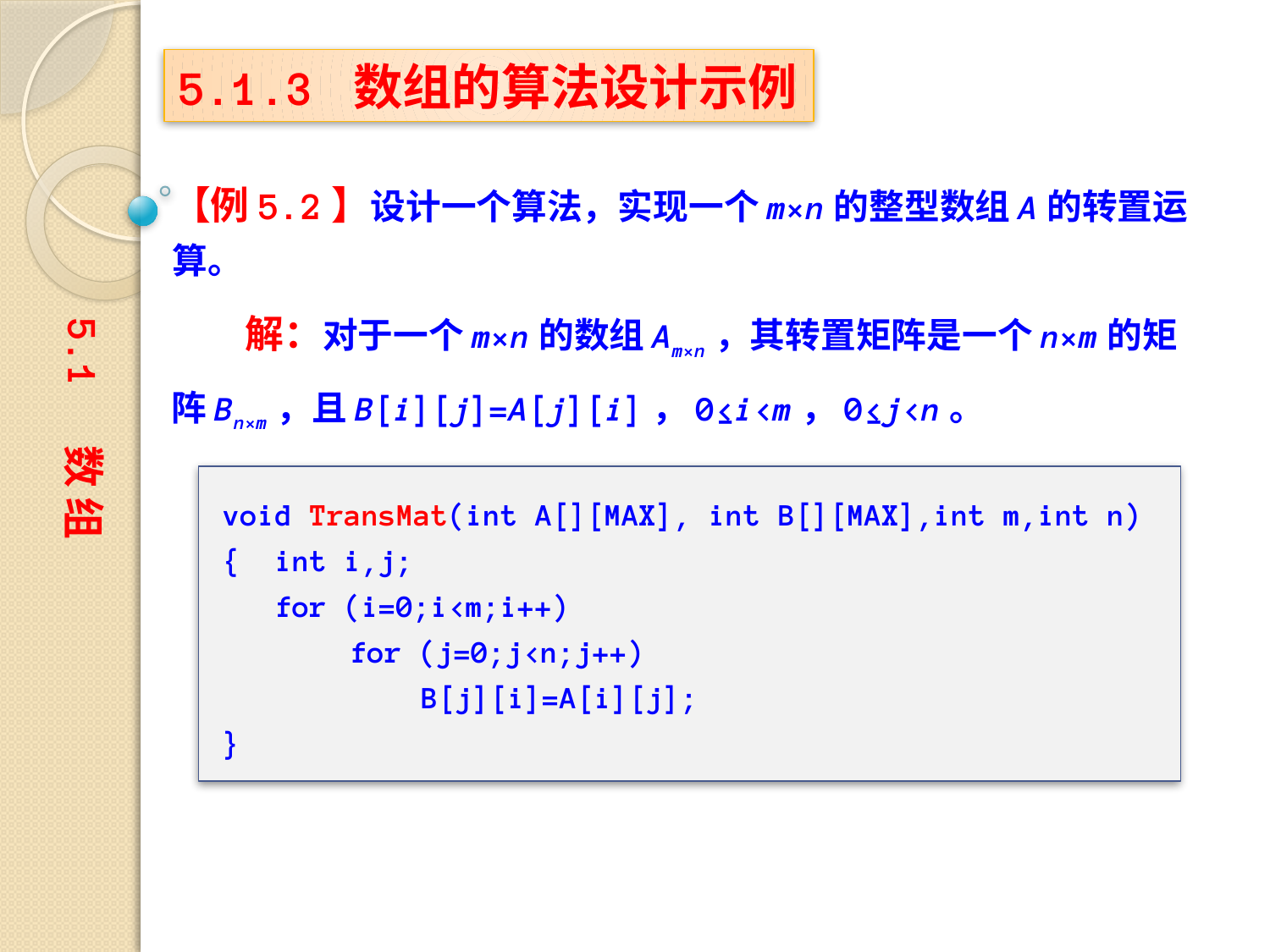

5.1.3 数组的算法设计示例
【例5.2】设计一个算法，实现一个m×n的整型数组A的转置运算。
　　解：对于一个m×n的数组Am×n，其转置矩阵是一个n×m的矩阵Bn×m，且B[i][j]=A[j][i]，0≤i<m，0≤j<n。
5.1  数 组
void TransMat(int A[][MAX], int B[][MAX],int m,int n)
{  int i,j;
   for (i=0;i<m;i++)
	for (j=0;j<n;j++)
	　　B[j][i]=A[i][j];
}